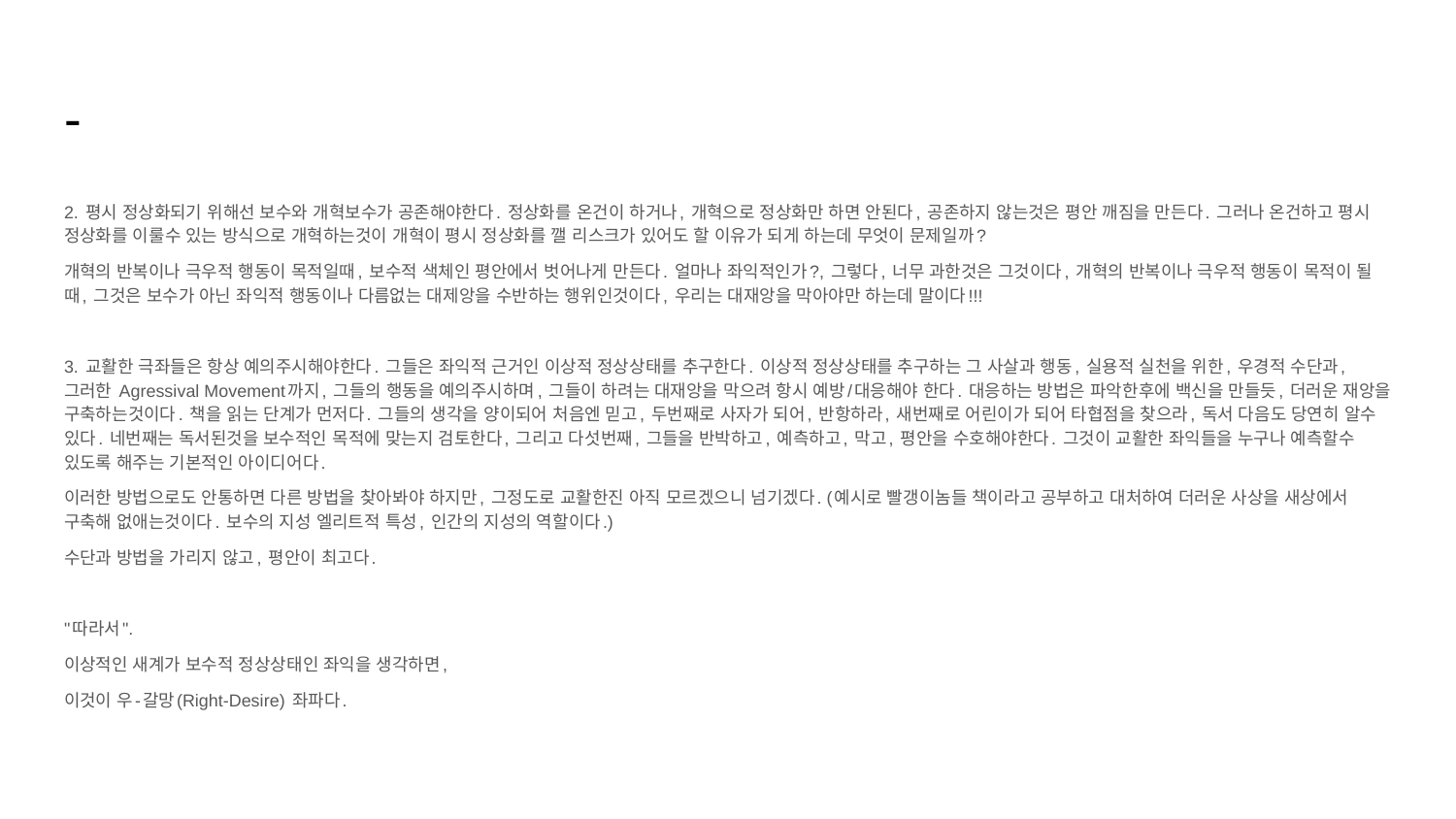

# -
2. 평시 정상화되기 위해선 보수와 개혁보수가 공존해야한다. 정상화를 온건이 하거나, 개혁으로 정상화만 하면 안된다, 공존하지 않는것은 평안 깨짐을 만든다. 그러나 온건하고 평시 정상화를 이룰수 있는 방식으로 개혁하는것이 개혁이 평시 정상화를 깰 리스크가 있어도 할 이유가 되게 하는데 무엇이 문제일까?
개혁의 반복이나 극우적 행동이 목적일때, 보수적 색체인 평안에서 벗어나게 만든다. 얼마나 좌익적인가?, 그렇다, 너무 과한것은 그것이다, 개혁의 반복이나 극우적 행동이 목적이 될때, 그것은 보수가 아닌 좌익적 행동이나 다름없는 대제앙을 수반하는 행위인것이다, 우리는 대재앙을 막아야만 하는데 말이다!!!

3. 교활한 극좌들은 항상 예의주시해야한다. 그들은 좌익적 근거인 이상적 정상상태를 추구한다. 이상적 정상상태를 추구하는 그 사살과 행동, 실용적 실천을 위한, 우경적 수단과, 그러한 Agressival Movement까지, 그들의 행동을 예의주시하며, 그들이 하려는 대재앙을 막으려 항시 예방/대응해야 한다. 대응하는 방법은 파악한후에 백신을 만들듯, 더러운 재앙을 구축하는것이다. 책을 읽는 단계가 먼저다. 그들의 생각을 양이되어 처음엔 믿고, 두번째로 사자가 되어, 반항하라, 새번째로 어린이가 되어 타협점을 찾으라, 독서 다음도 당연히 알수 있다. 네번째는 독서된것을 보수적인 목적에 맞는지 검토한다, 그리고 다섯번째, 그들을 반박하고, 예측하고, 막고, 평안을 수호해야한다. 그것이 교활한 좌익들을 누구나 예측할수 있도록 해주는 기본적인 아이디어다.
이러한 방법으로도 안통하면 다른 방법을 찾아봐야 하지만, 그정도로 교활한진 아직 모르겠으니 넘기겠다. (예시로 빨갱이놈들 책이라고 공부하고 대처하여 더러운 사상을 새상에서 구축해 없애는것이다. 보수의 지성 엘리트적 특성, 인간의 지성의 역할이다.)
수단과 방법을 가리지 않고, 평안이 최고다.

"따라서".
이상적인 새계가 보수적 정상상태인 좌익을 생각하면,
이것이 우-갈망(Right-Desire) 좌파다.